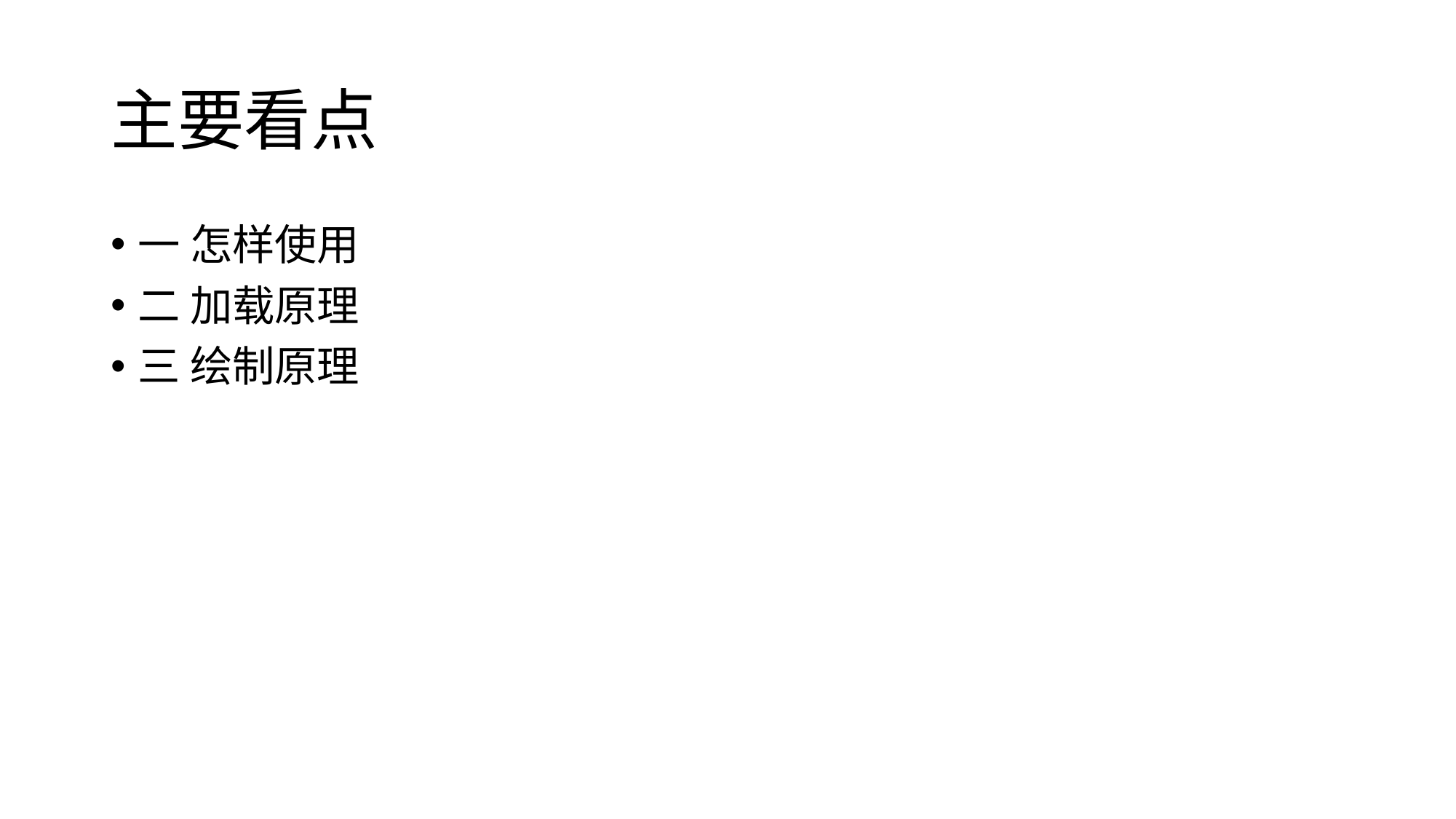

# 主要看点
一 怎样使用
二 加载原理
三 绘制原理